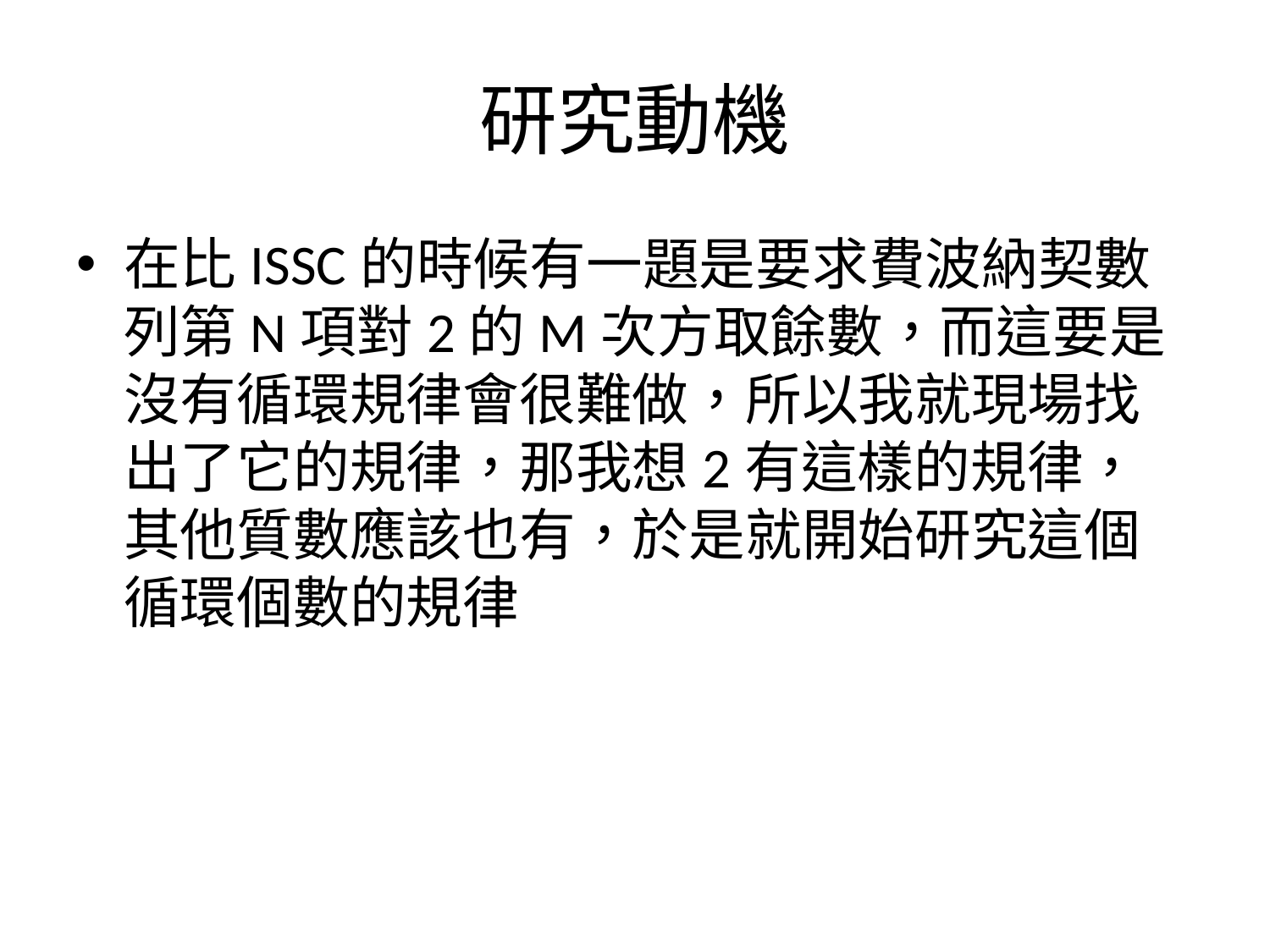

# 研究動機
在比ISSC的時候有一題是要求費波納契數列第N項對2的M次方取餘數，而這要是沒有循環規律會很難做，所以我就現場找出了它的規律，那我想2有這樣的規律，其他質數應該也有，於是就開始研究這個循環個數的規律